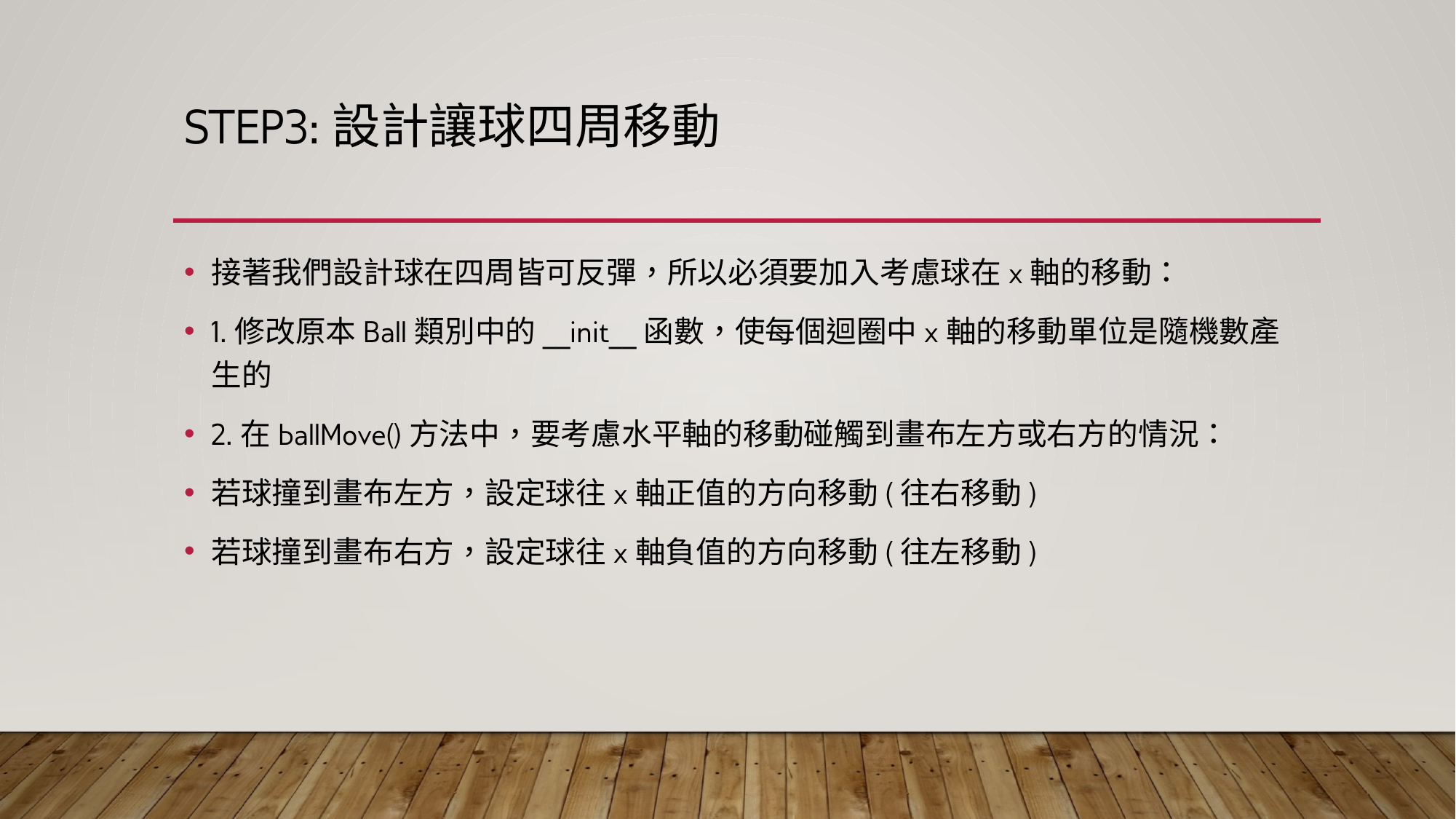

# STEp3:設計讓球四周移動
接著我們設計球在四周皆可反彈，所以必須要加入考慮球在x軸的移動：
1.修改原本Ball類別中的__init__函數，使每個迴圈中x軸的移動單位是隨機數產生的
2.在ballMove()方法中，要考慮水平軸的移動碰觸到畫布左方或右方的情況：
若球撞到畫布左方，設定球往x軸正值的方向移動(往右移動)
若球撞到畫布右方，設定球往x軸負值的方向移動(往左移動)